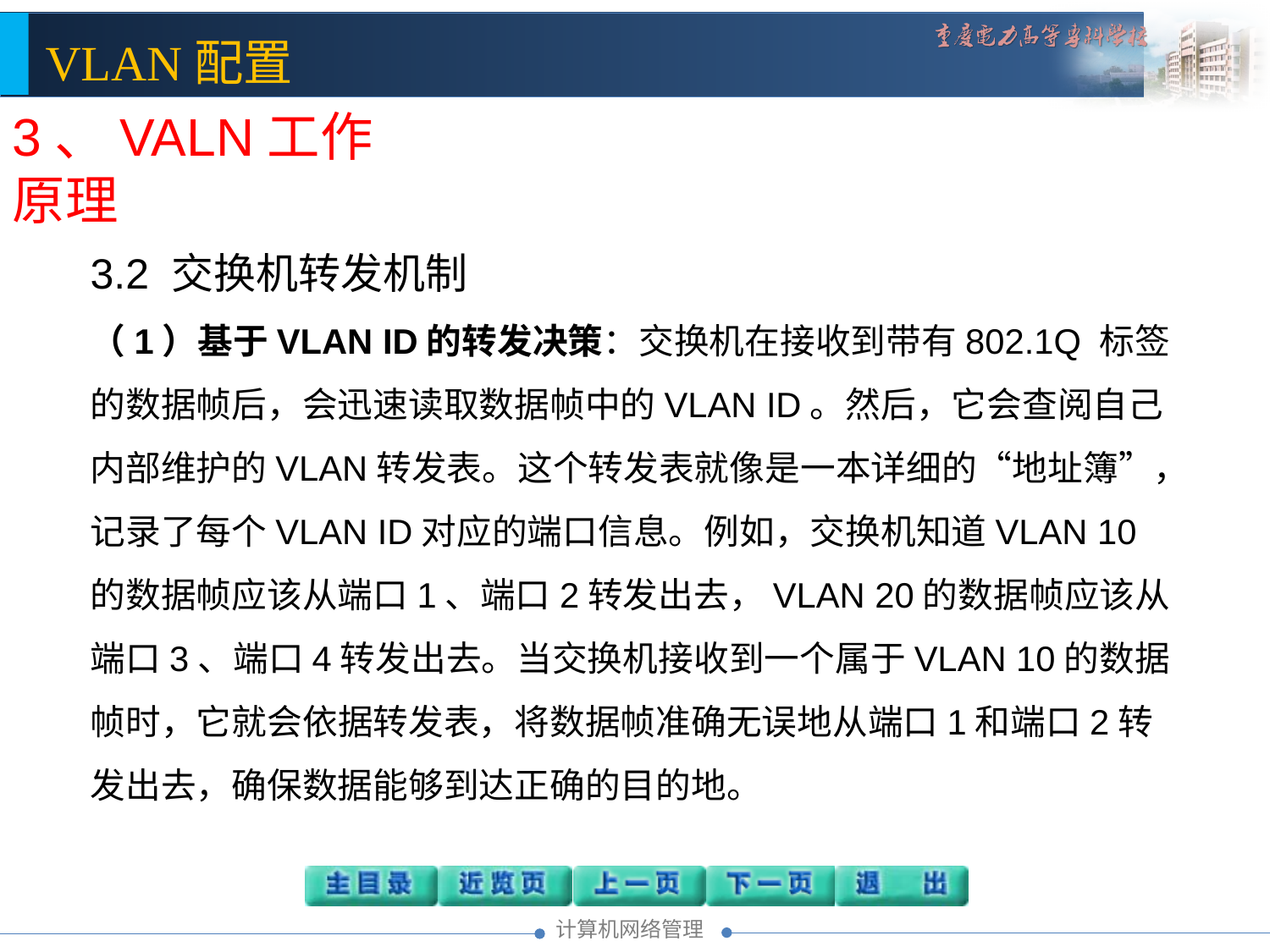

3、VALN工作原理
3.2 交换机转发机制
（1）基于VLAN ID的转发决策：交换机在接收到带有802.1Q 标签的数据帧后，会迅速读取数据帧中的VLAN ID。然后，它会查阅自己内部维护的VLAN转发表。这个转发表就像是一本详细的“地址簿”，记录了每个VLAN ID对应的端口信息。例如，交换机知道VLAN 10的数据帧应该从端口1、端口2转发出去，VLAN 20的数据帧应该从端口3、端口4转发出去。当交换机接收到一个属于VLAN 10的数据帧时，它就会依据转发表，将数据帧准确无误地从端口1和端口2转发出去，确保数据能够到达正确的目的地。